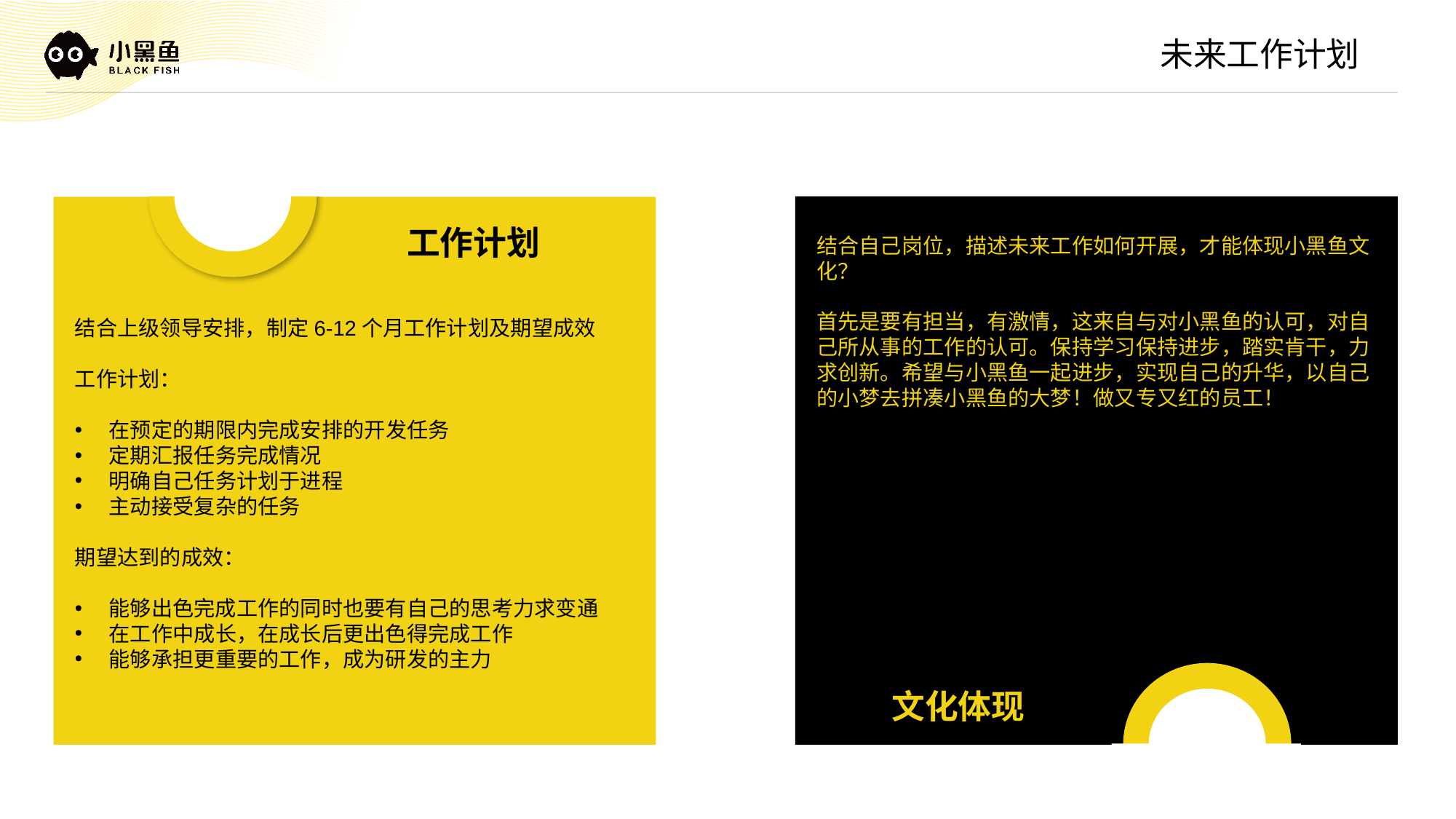

未来工作计划

工作计划
结合自己岗位，描述未来工作如何开展，才能体现小黑鱼文化？

首先是要有担当，有激情，这来自与对小黑鱼的认可，对自己所从事的工作的认可。保持学习保持进步，踏实肯干，力求创新。希望与小黑鱼一起进步，实现自己的升华，以自己的小梦去拼凑小黑鱼的大梦！做又专又红的员工！
结合上级领导安排，制定6-12个月工作计划及期望成效

工作计划：

在预定的期限内完成安排的开发任务
定期汇报任务完成情况
明确自己任务计划于进程
主动接受复杂的任务

期望达到的成效：

能够出色完成工作的同时也要有自己的思考力求变通
在工作中成长，在成长后更出色得完成工作
能够承担更重要的工作，成为研发的主力
文化体现